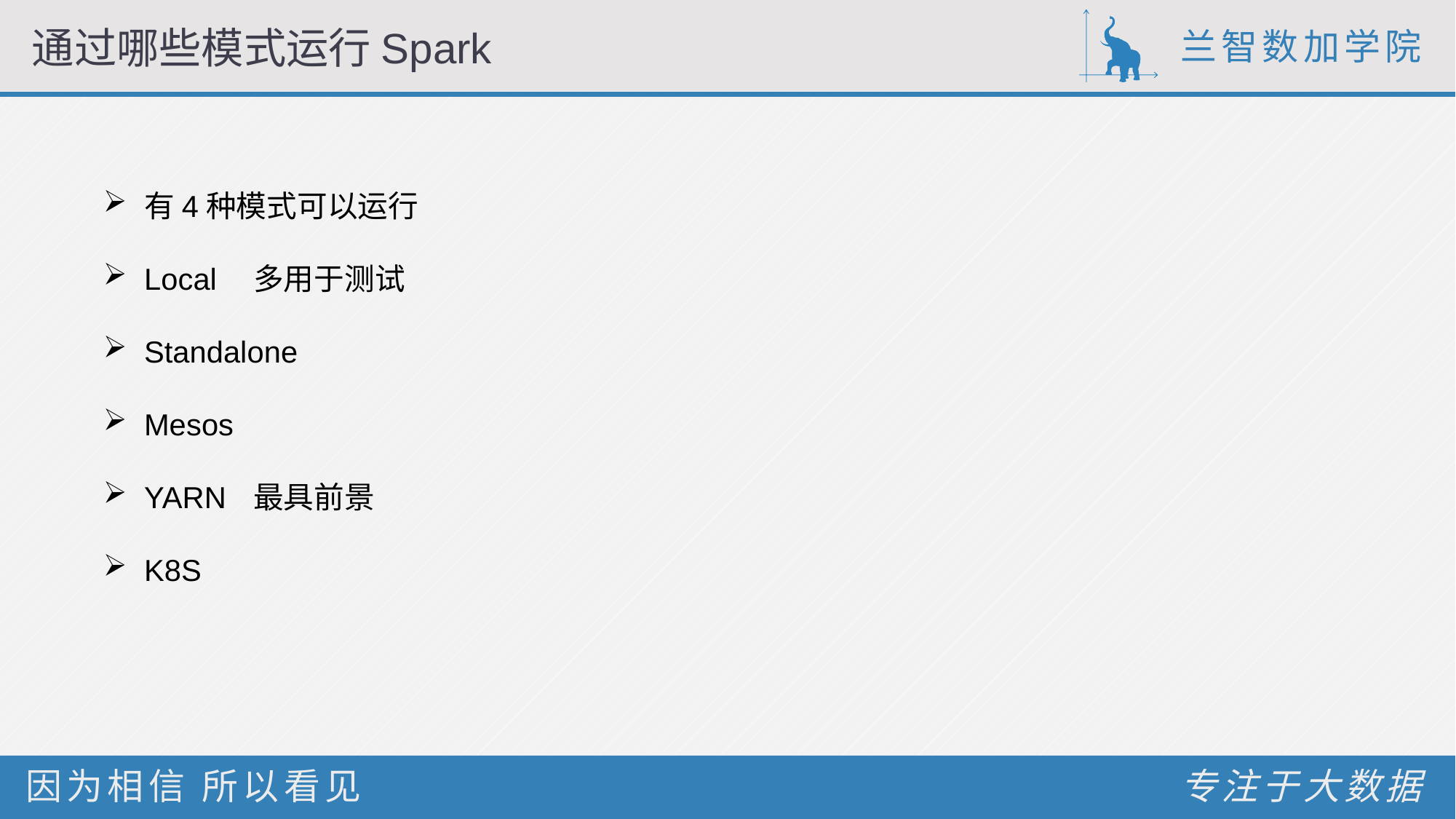

# 通过哪些模式运行Spark
有4种模式可以运行

Local 	多用于测试

Standalone

Mesos

YARN 	最具前景

K8S